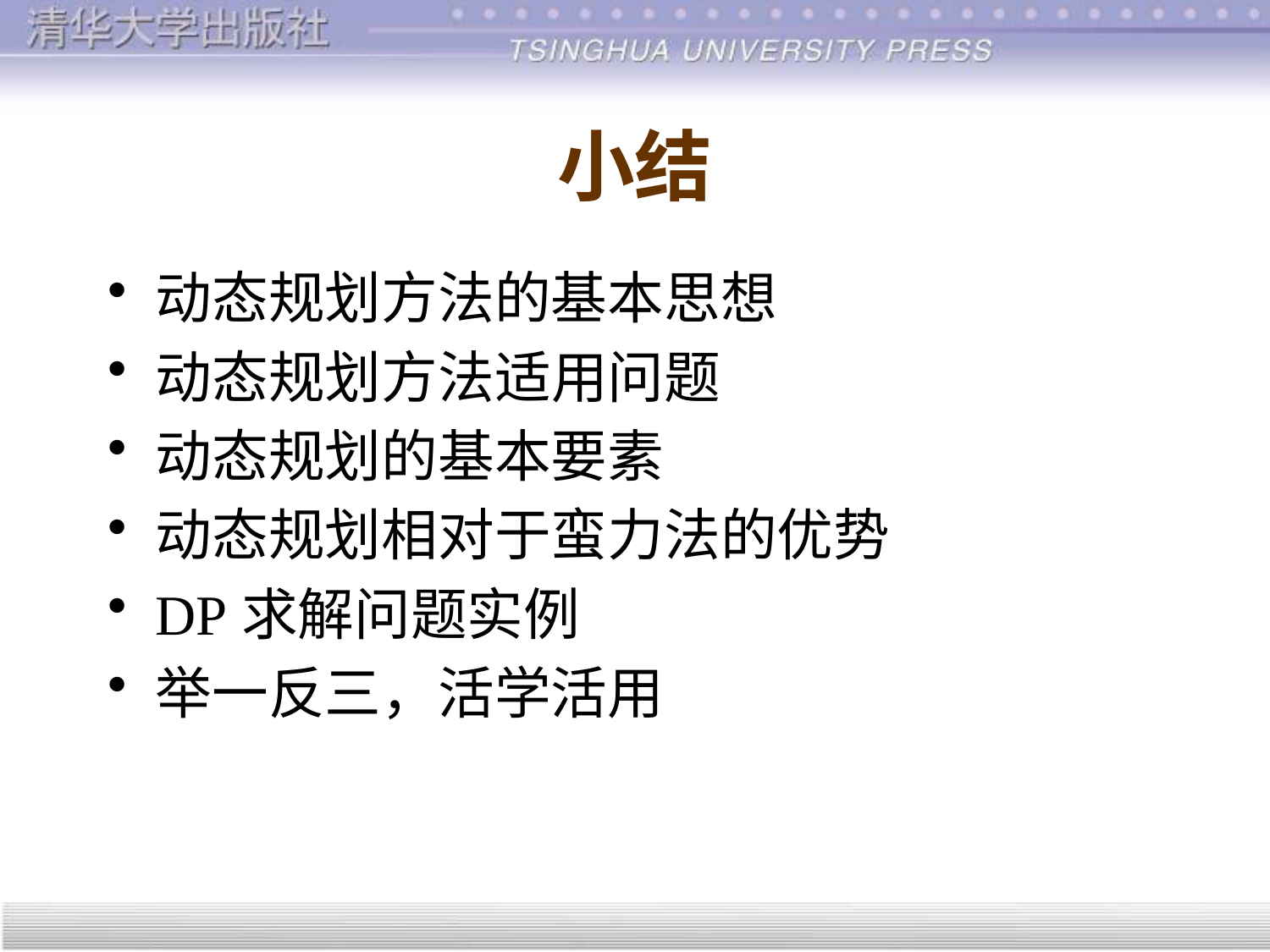

# 小结
动态规划方法的基本思想
动态规划方法适用问题
动态规划的基本要素
动态规划相对于蛮力法的优势
DP求解问题实例
举一反三，活学活用
109